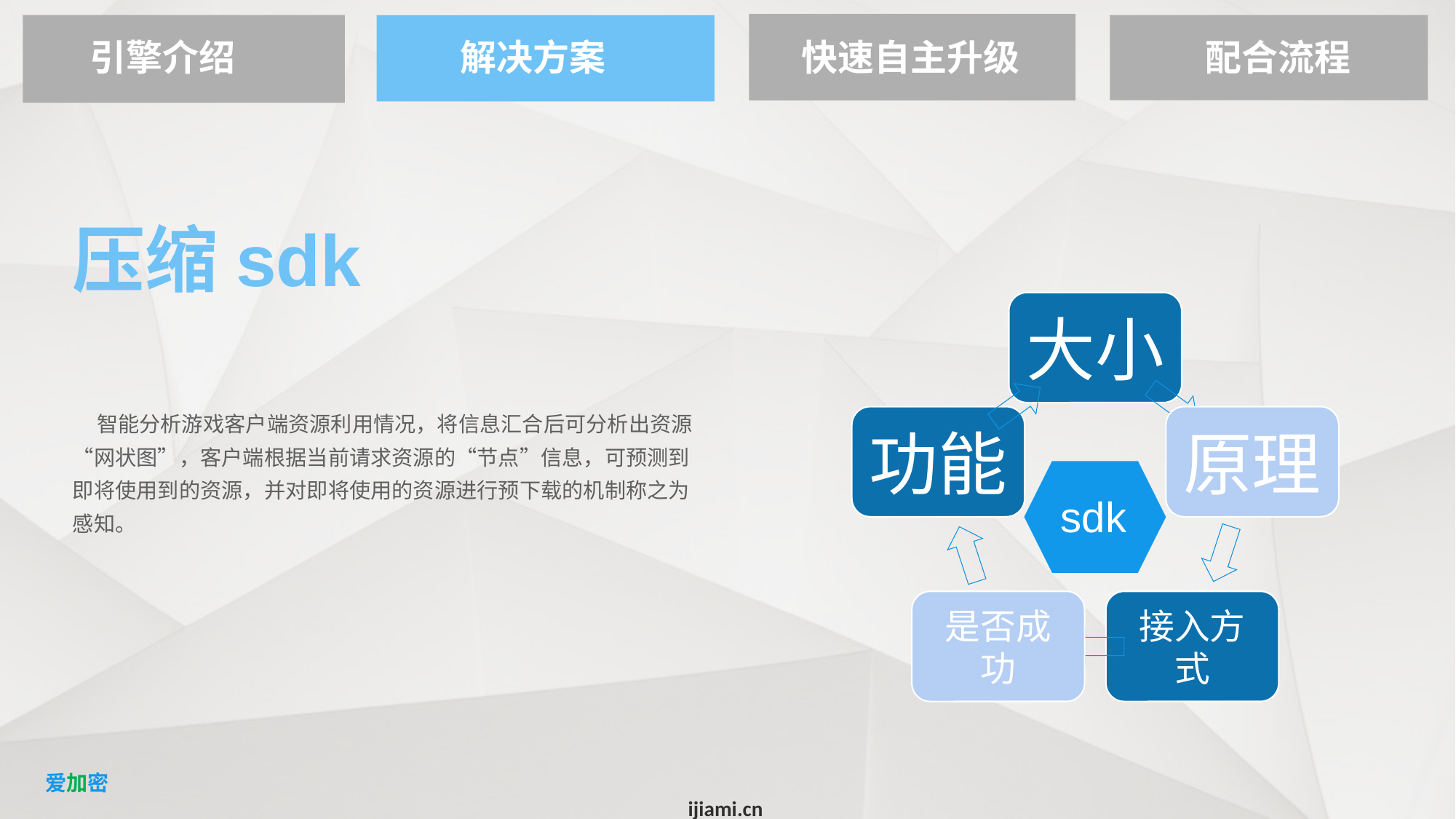

引擎介绍
解决方案
快速自主升级
配合流程
压缩sdk
大小
原理
接入方式
是否成功
功能
    智能分析游戏客户端资源利用情况，将信息汇合后可分析出资源“网状图”，客户端根据当前请求资源的“节点”信息，可预测到即将使用到的资源，并对即将使用的资源进行预下载的机制称之为感知。

sdk
 爱加密                                                                                                                                                                                                                                                                           ijiami.cn